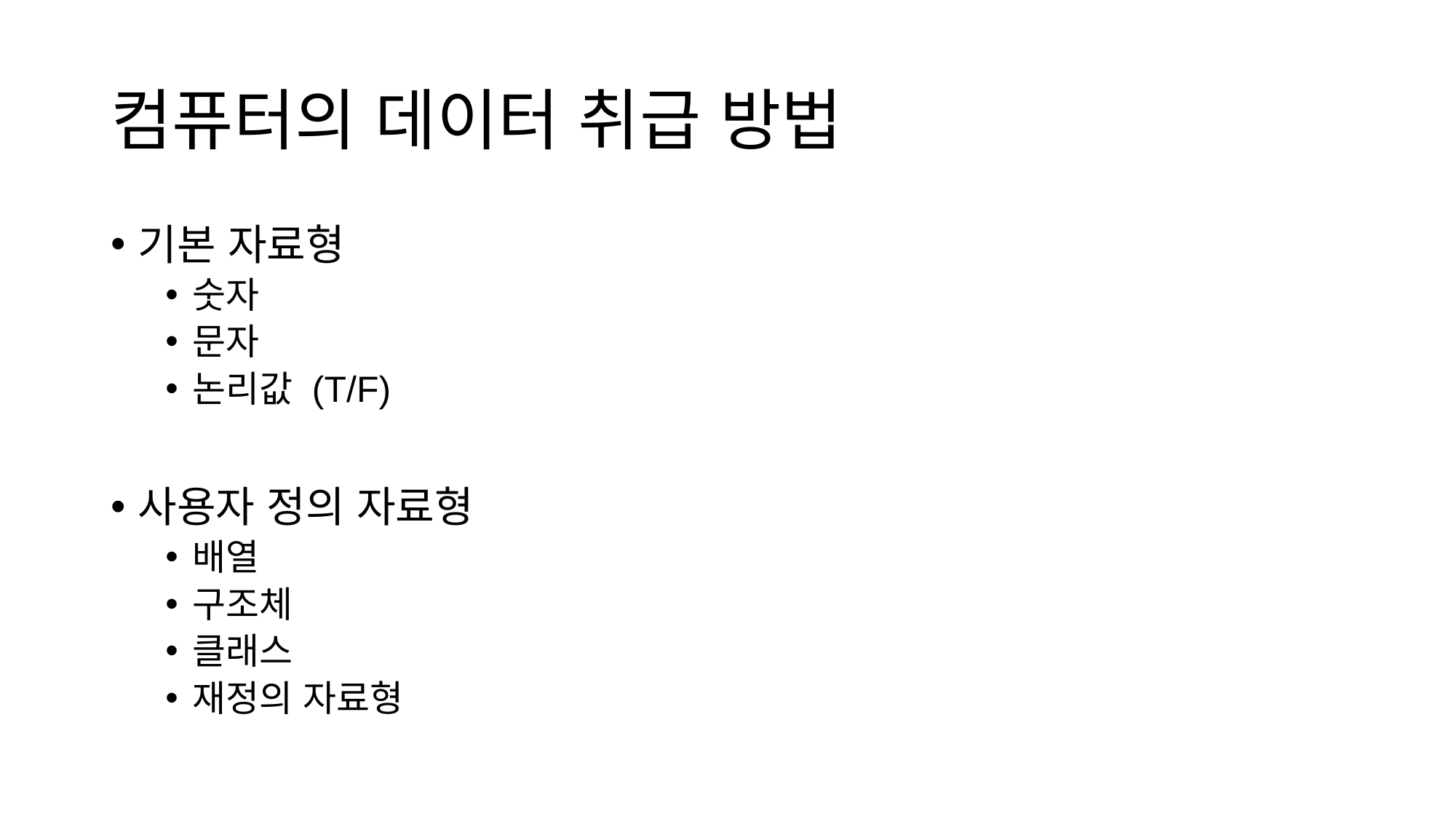

# 컴퓨터의 데이터 취급 방법
기본 자료형
숫자
문자
논리값 (T/F)

사용자 정의 자료형
배열
구조체
클래스
재정의 자료형